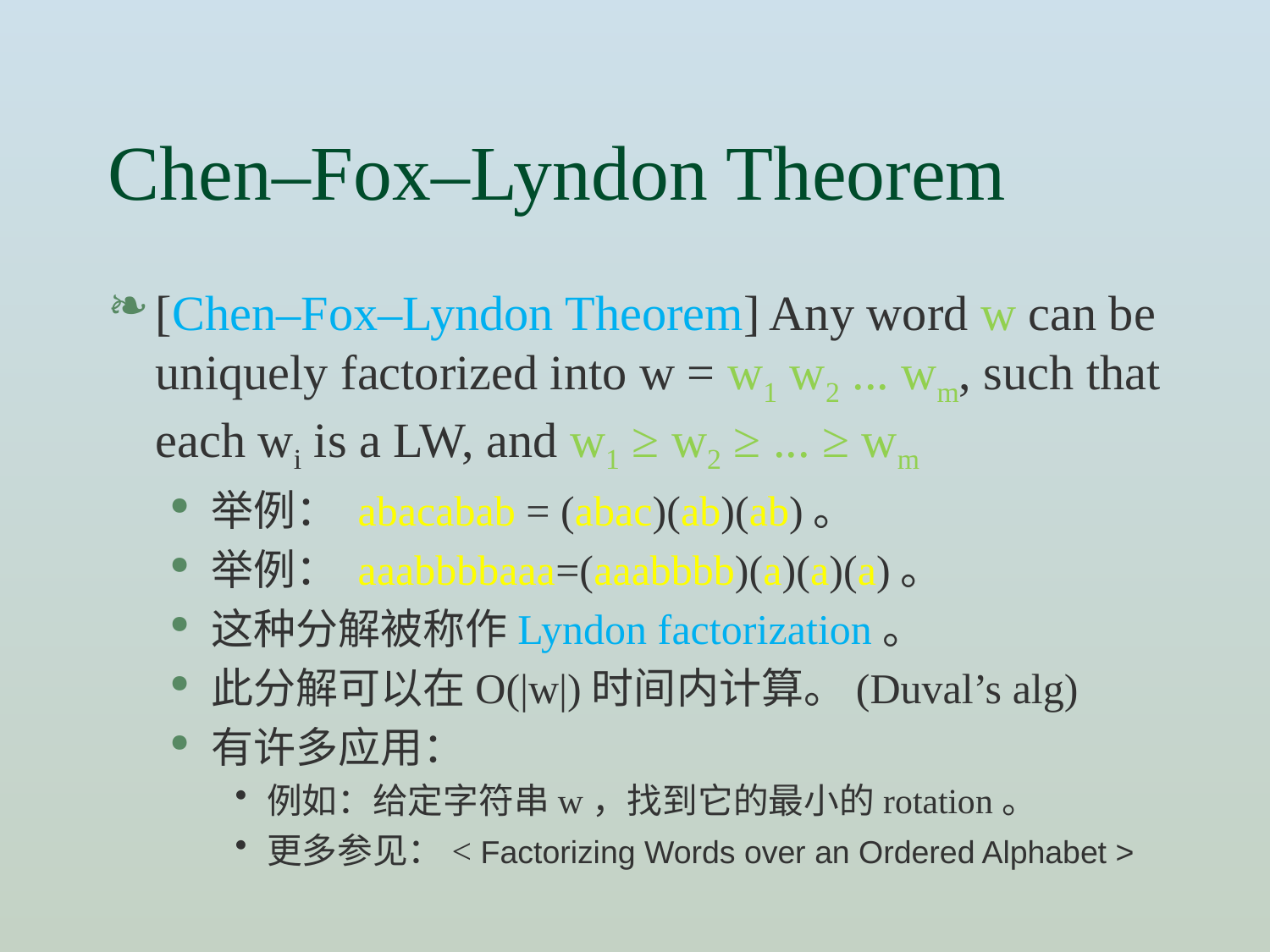

# Chen–Fox–Lyndon Theorem
[Chen–Fox–Lyndon Theorem] Any word w can be uniquely factorized into w = w1 w2 ... wm, such that each wi is a LW, and w1 ≥ w2 ≥ ... ≥ wm
举例： abacabab = (abac)(ab)(ab)。
举例： aaabbbbaaa=(aaabbbb)(a)(a)(a)。
这种分解被称作Lyndon factorization。
此分解可以在O(|w|)时间内计算。(Duval’s alg)
有许多应用：
例如：给定字符串w，找到它的最小的rotation。
更多参见：< Factorizing Words over an Ordered Alphabet >